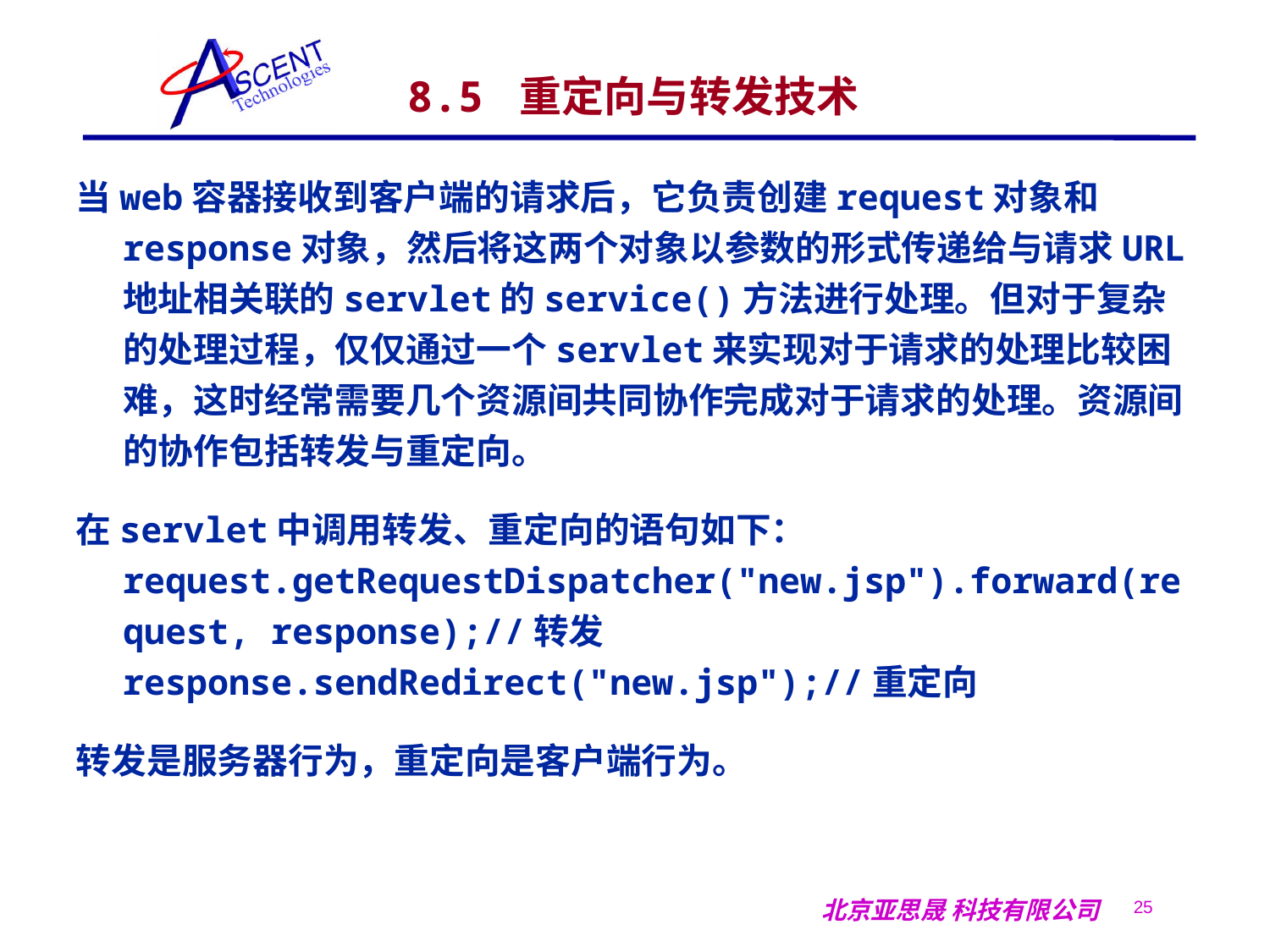

# 8.5 重定向与转发技术
当web容器接收到客户端的请求后，它负责创建request对象和response对象，然后将这两个对象以参数的形式传递给与请求URL地址相关联的servlet的service()方法进行处理。但对于复杂的处理过程，仅仅通过一个servlet来实现对于请求的处理比较困难，这时经常需要几个资源间共同协作完成对于请求的处理。资源间的协作包括转发与重定向。
在servlet中调用转发、重定向的语句如下：
request.getRequestDispatcher("new.jsp").forward(request, response);//转发
response.sendRedirect("new.jsp");//重定向
转发是服务器行为，重定向是客户端行为。